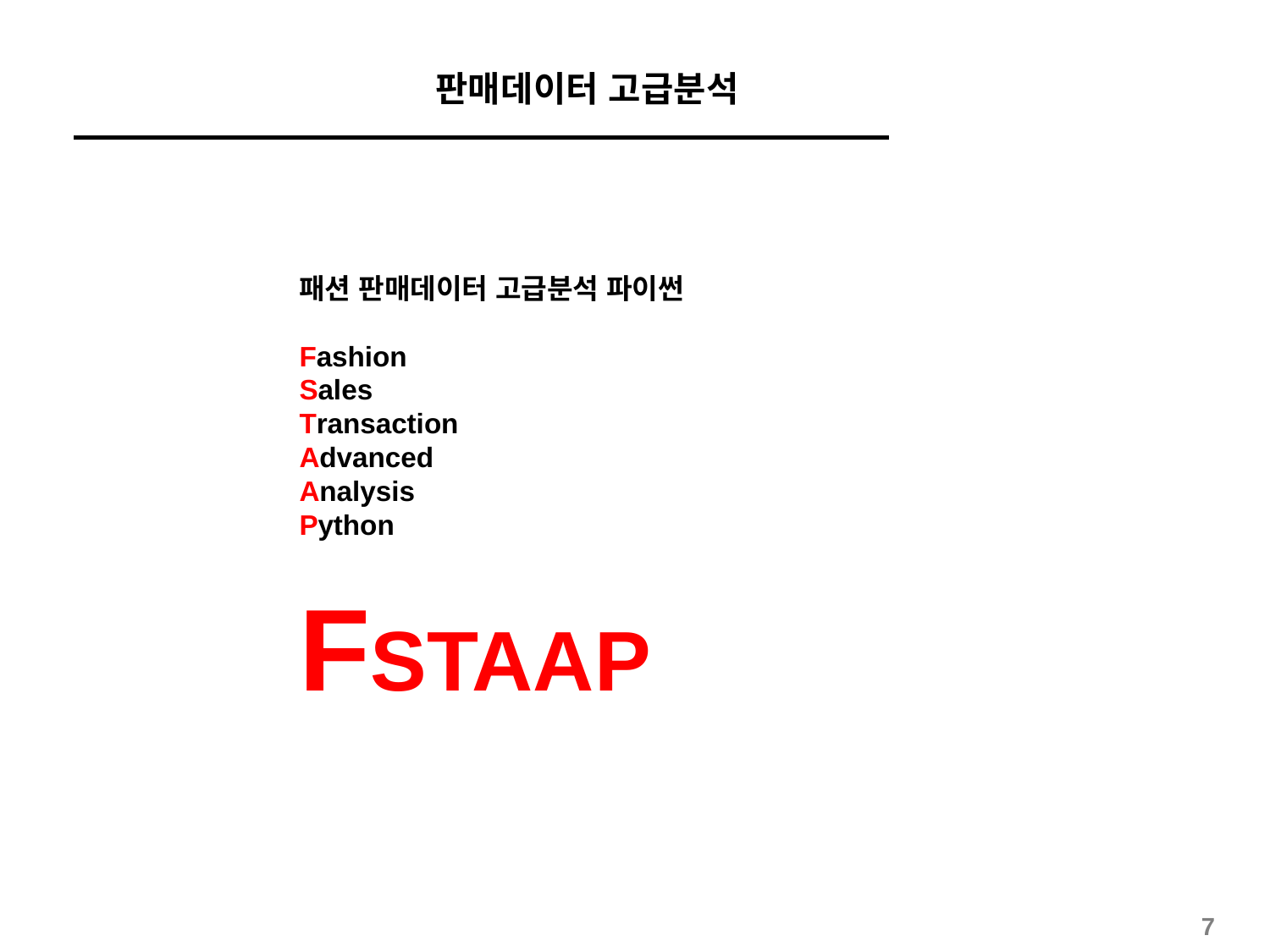

# 판매데이터 고급분석
패션 판매데이터 고급분석 파이썬

Fashion
Sales
Transaction
Advanced
Analysis
Python

FSTAAP
7